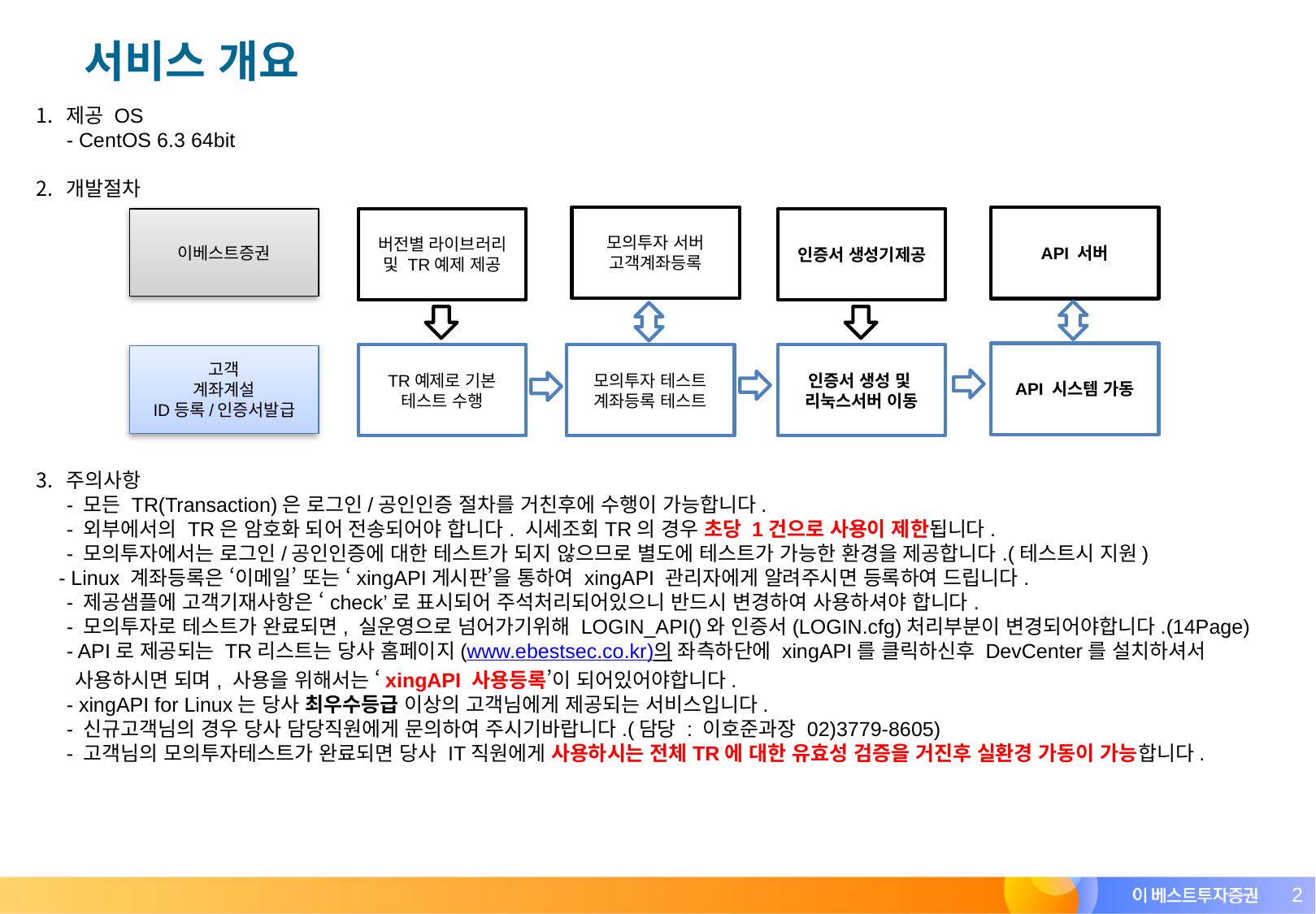

# 서비스 개요
제공 OS
	- CentOS 6.3 64bit

개발절차

주의사항
	- 모든 TR(Transaction)은 로그인/공인인증 절차를 거친후에 수행이 가능합니다.
	- 외부에서의 TR은 암호화 되어 전송되어야 합니다. 시세조회TR의 경우 초당 1건으로 사용이 제한됩니다.
	- 모의투자에서는 로그인/공인인증에 대한 테스트가 되지 않으므로 별도에 테스트가 가능한 환경을 제공합니다.(테스트시 지원)
    - Linux 계좌등록은 ‘이메일’ 또는 ‘xingAPI게시판’을 통하여 xingAPI 관리자에게 알려주시면 등록하여 드립니다.
	- 제공샘플에 고객기재사항은 ‘check’로 표시되어 주석처리되어있으니 반드시 변경하여 사용하셔야 합니다.
	- 모의투자로 테스트가 완료되면, 실운영으로 넘어가기위해 LOGIN_API()와 인증서(LOGIN.cfg)처리부분이 변경되어야합니다.(14Page)
    	- API로 제공되는 TR리스트는 당사 홈페이지(www.ebestsec.co.kr)의 좌측하단에 xingAPI를 클릭하신후 DevCenter를 설치하셔서
      사용하시면 되며, 사용을 위해서는 ‘xingAPI 사용등록’이 되어있어야합니다.
	- xingAPI for Linux는 당사 최우수등급 이상의 고객님에게 제공되는 서비스입니다.
	- 신규고객님의 경우 당사 담당직원에게 문의하여 주시기바랍니다.(담당 : 이호준과장 02)3779-8605)
	- 고객님의 모의투자테스트가 완료되면 당사 IT직원에게 사용하시는 전체TR에 대한 유효성 검증을 거진후 실환경 가동이 가능합니다.

모의투자 서버
고객계좌등록
API 서버
이베스트증권
버전별 라이브러리
및 TR예제 제공
인증서 생성기제공

API 시스템 가동
TR예제로 기본
테스트 수행
모의투자 테스트
계좌등록 테스트
인증서 생성 및
리눅스서버 이동
고객
계좌계설
ID등록/인증서발급

2